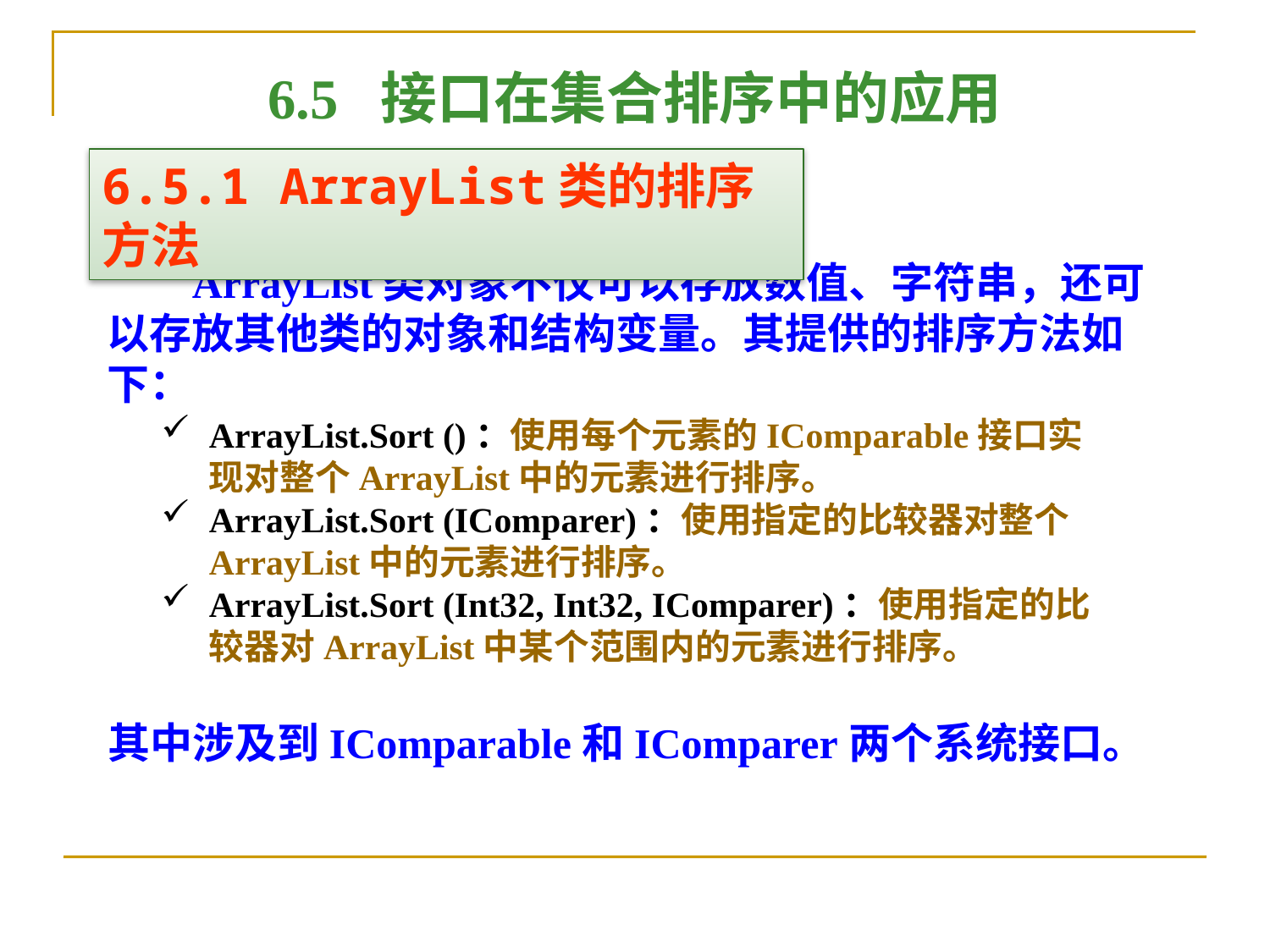

6.5  接口在集合排序中的应用
6.5.1 ArrayList类的排序方法
        ArrayList类对象不仅可以存放数值、字符串，还可以存放其他类的对象和结构变量。其提供的排序方法如下：
ArrayList.Sort ()：使用每个元素的IComparable接口实现对整个ArrayList中的元素进行排序。
ArrayList.Sort (IComparer)：使用指定的比较器对整个ArrayList中的元素进行排序。
ArrayList.Sort (Int32, Int32, IComparer)：使用指定的比较器对ArrayList中某个范围内的元素进行排序。
其中涉及到IComparable和IComparer两个系统接口。